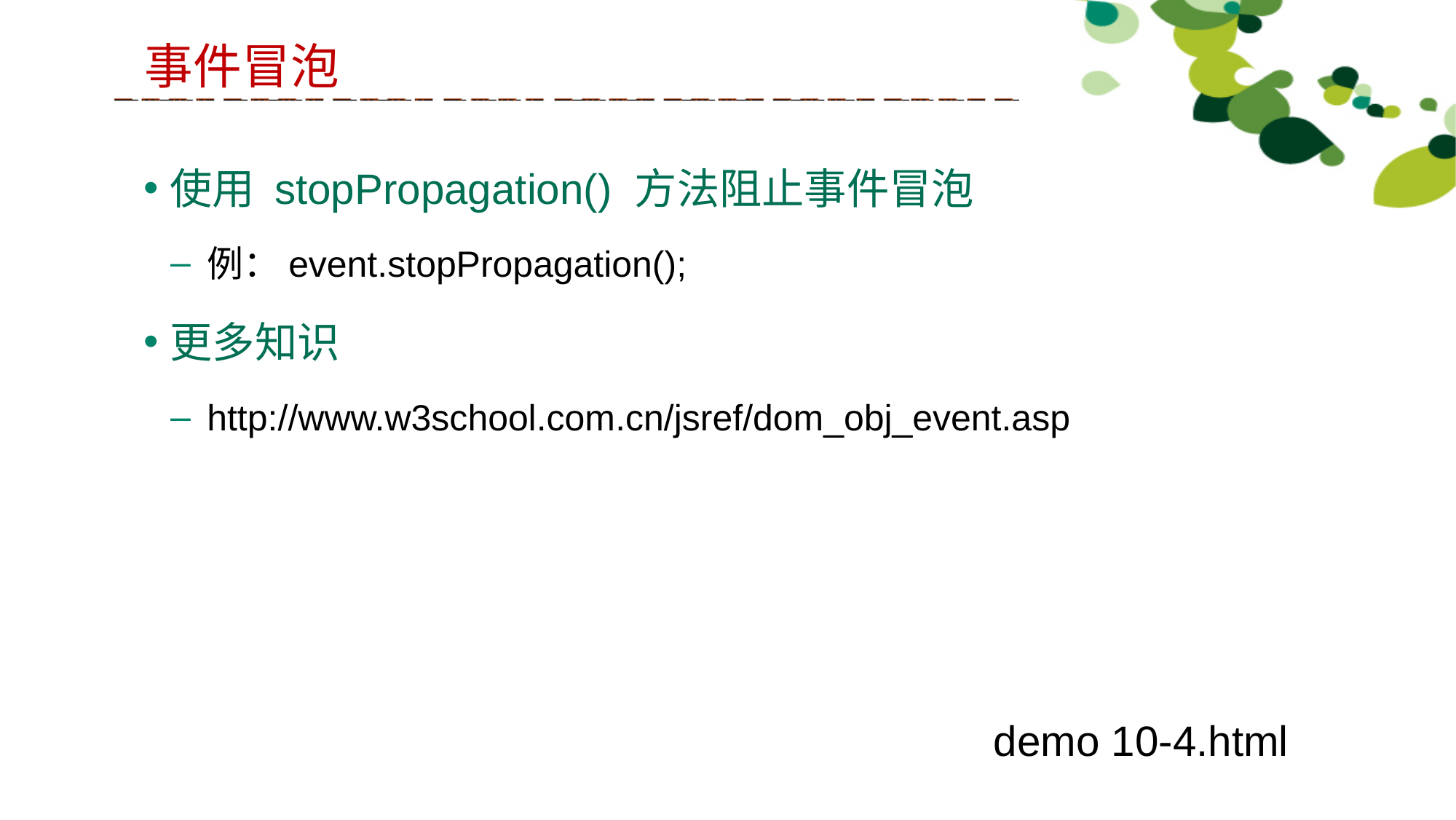

事件冒泡
使用 stopPropagation() 方法阻止事件冒泡
例：event.stopPropagation();
更多知识
http://www.w3school.com.cn/jsref/dom_obj_event.asp

demo 10-4.html